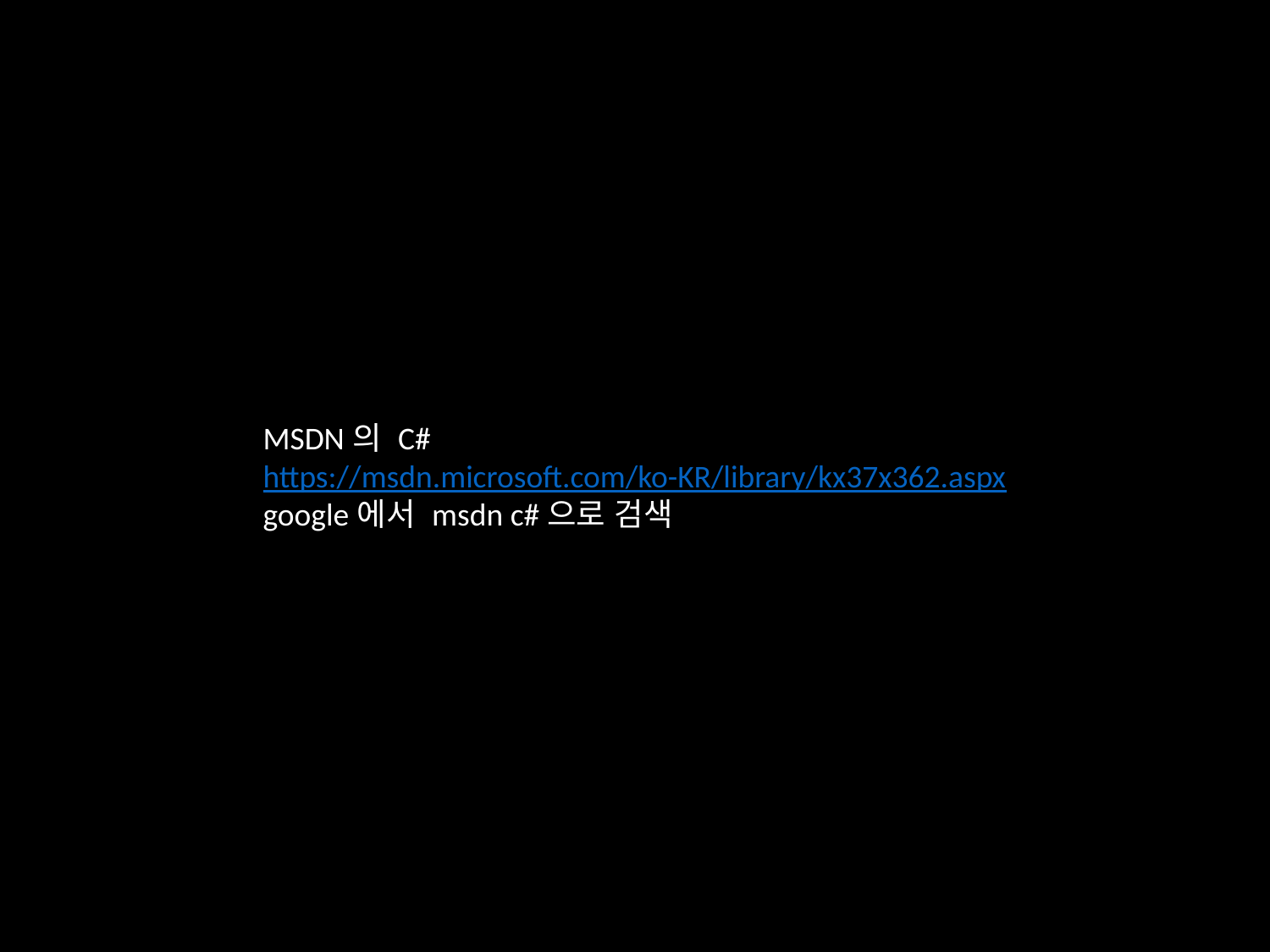

MSDN의 C#
https://msdn.microsoft.com/ko-KR/library/kx37x362.aspx
google에서 msdn c#으로 검색